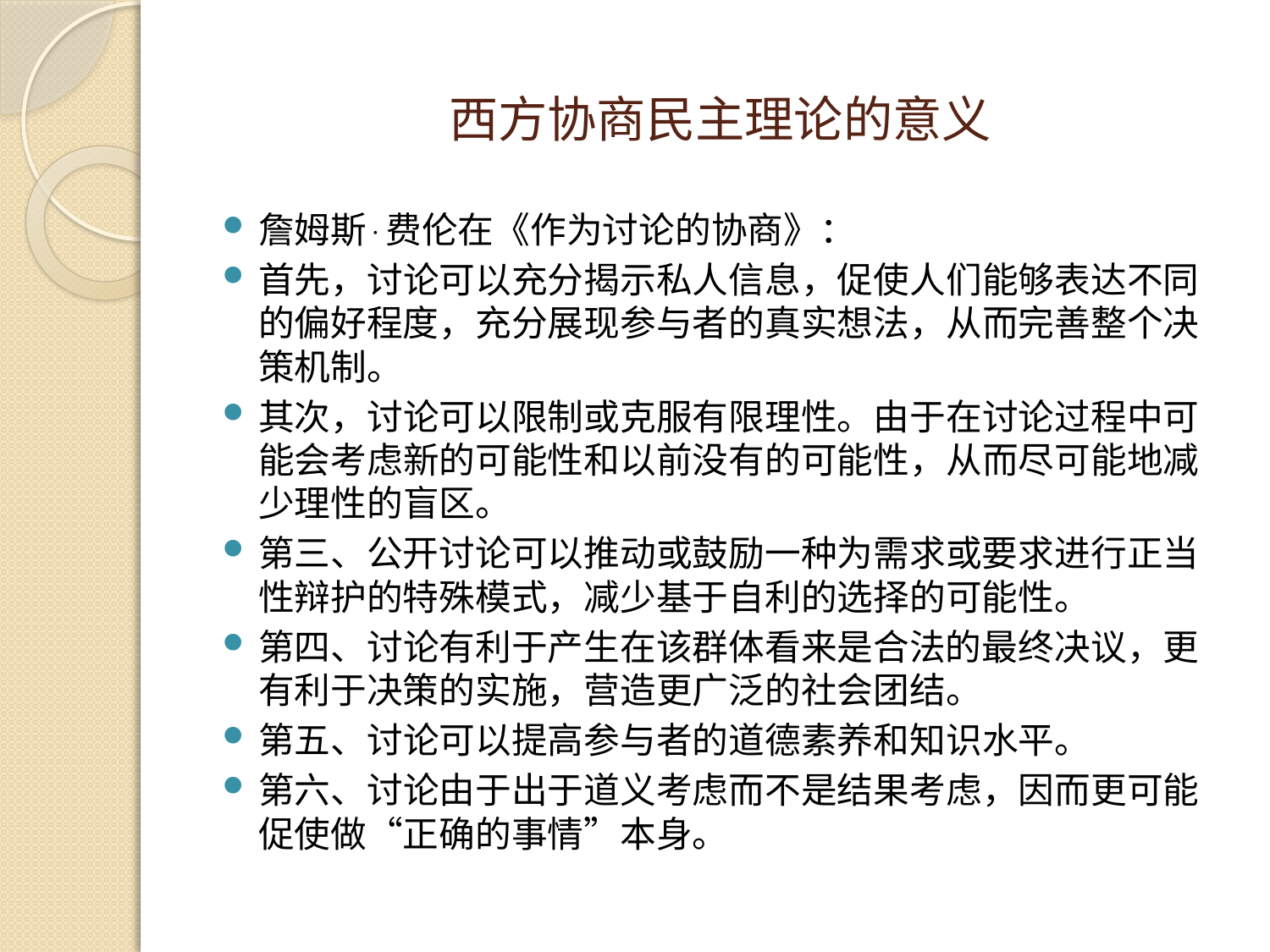

# 西方协商民主理论的意义
詹姆斯·费伦在《作为讨论的协商》：
首先，讨论可以充分揭示私人信息，促使人们能够表达不同的偏好程度，充分展现参与者的真实想法，从而完善整个决策机制。
其次，讨论可以限制或克服有限理性。由于在讨论过程中可能会考虑新的可能性和以前没有的可能性，从而尽可能地减少理性的盲区。
第三、公开讨论可以推动或鼓励一种为需求或要求进行正当性辩护的特殊模式，减少基于自利的选择的可能性。
第四、讨论有利于产生在该群体看来是合法的最终决议，更有利于决策的实施，营造更广泛的社会团结。
第五、讨论可以提高参与者的道德素养和知识水平。
第六、讨论由于出于道义考虑而不是结果考虑，因而更可能促使做“正确的事情”本身。